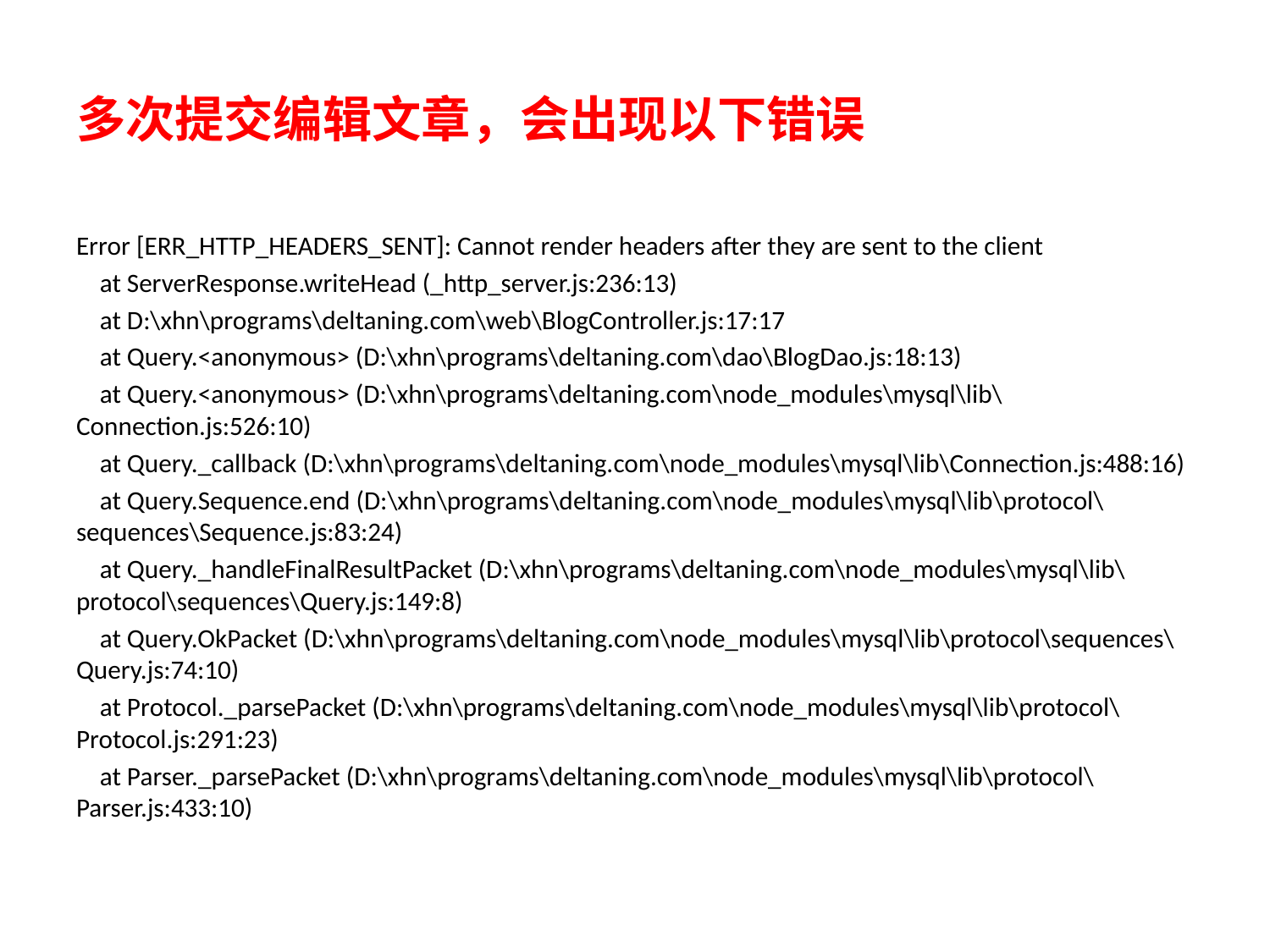

# 多次提交编辑文章，会出现以下错误
Error [ERR_HTTP_HEADERS_SENT]: Cannot render headers after they are sent to the client
    at ServerResponse.writeHead (_http_server.js:236:13)
    at D:\xhn\programs\deltaning.com\web\BlogController.js:17:17
    at Query.<anonymous> (D:\xhn\programs\deltaning.com\dao\BlogDao.js:18:13)
    at Query.<anonymous> (D:\xhn\programs\deltaning.com\node_modules\mysql\lib\Connection.js:526:10)
    at Query._callback (D:\xhn\programs\deltaning.com\node_modules\mysql\lib\Connection.js:488:16)
    at Query.Sequence.end (D:\xhn\programs\deltaning.com\node_modules\mysql\lib\protocol\sequences\Sequence.js:83:24)
    at Query._handleFinalResultPacket (D:\xhn\programs\deltaning.com\node_modules\mysql\lib\protocol\sequences\Query.js:149:8)
    at Query.OkPacket (D:\xhn\programs\deltaning.com\node_modules\mysql\lib\protocol\sequences\Query.js:74:10)
    at Protocol._parsePacket (D:\xhn\programs\deltaning.com\node_modules\mysql\lib\protocol\Protocol.js:291:23)
    at Parser._parsePacket (D:\xhn\programs\deltaning.com\node_modules\mysql\lib\protocol\Parser.js:433:10)